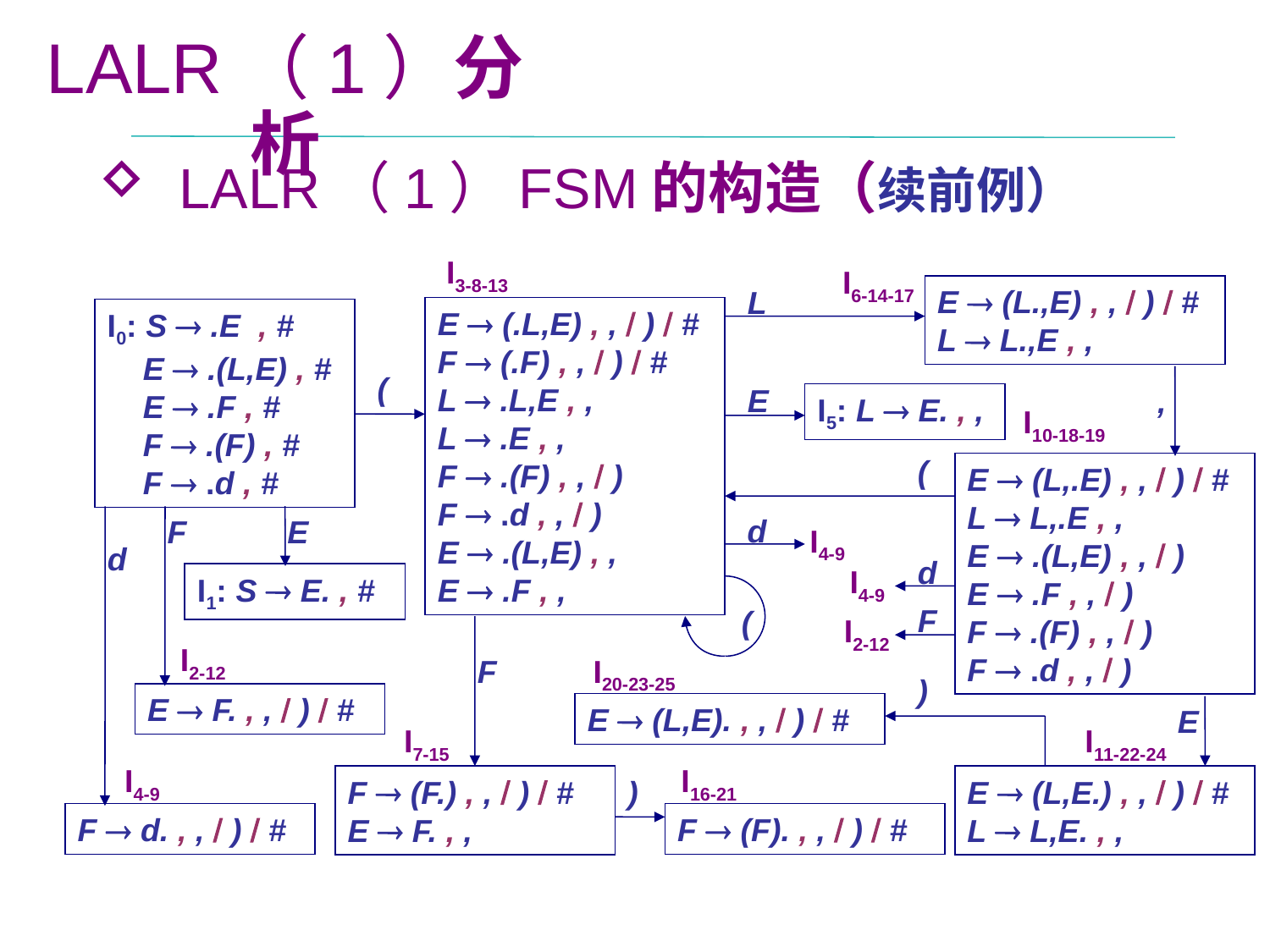

LALR（1）分析
  LALR（1）FSM的构造（续前例）
I3-8-13
I6-14-17
E → (L.,E) , , / ) / #
L → L.,E , ,
L
E → (.L,E) , , / ) / #
F → (.F) , , / ) / #
L → .L,E , ,
L → .E , ,
F → .(F) , , / )
F → .d , , / )
E → .(L,E) , ,
E → .F , ,
I0: S → .E  , #
    E → .(L,E) , #
    E → .F , #
    F → .(F) , #
    F → .d , #

(

E
,
I5: L → E. , ,
I10-18-19

(
E → (L,.E) , , / ) / #
L → L,.E , ,
E → .(L,E) , , / )
E → .F , , / )
F → .(F) , , / )
F → .d , , / )

d
F
E

I4-9
d

d
I4-9
I1: S → E. , #

F
(
I2-12

I2-12

F
I20-23-25
)
E → F. , , / ) / #
E → (L,E). , , / ) / #
E

I7-15
I11-22-24

I4-9
I16-21
F → (F.) , , / ) / #
E → F. , ,
)
E → (L,E.) , , / ) / #
L → L,E. , ,
F → d. , , / ) / #
F → (F). , , / ) / #